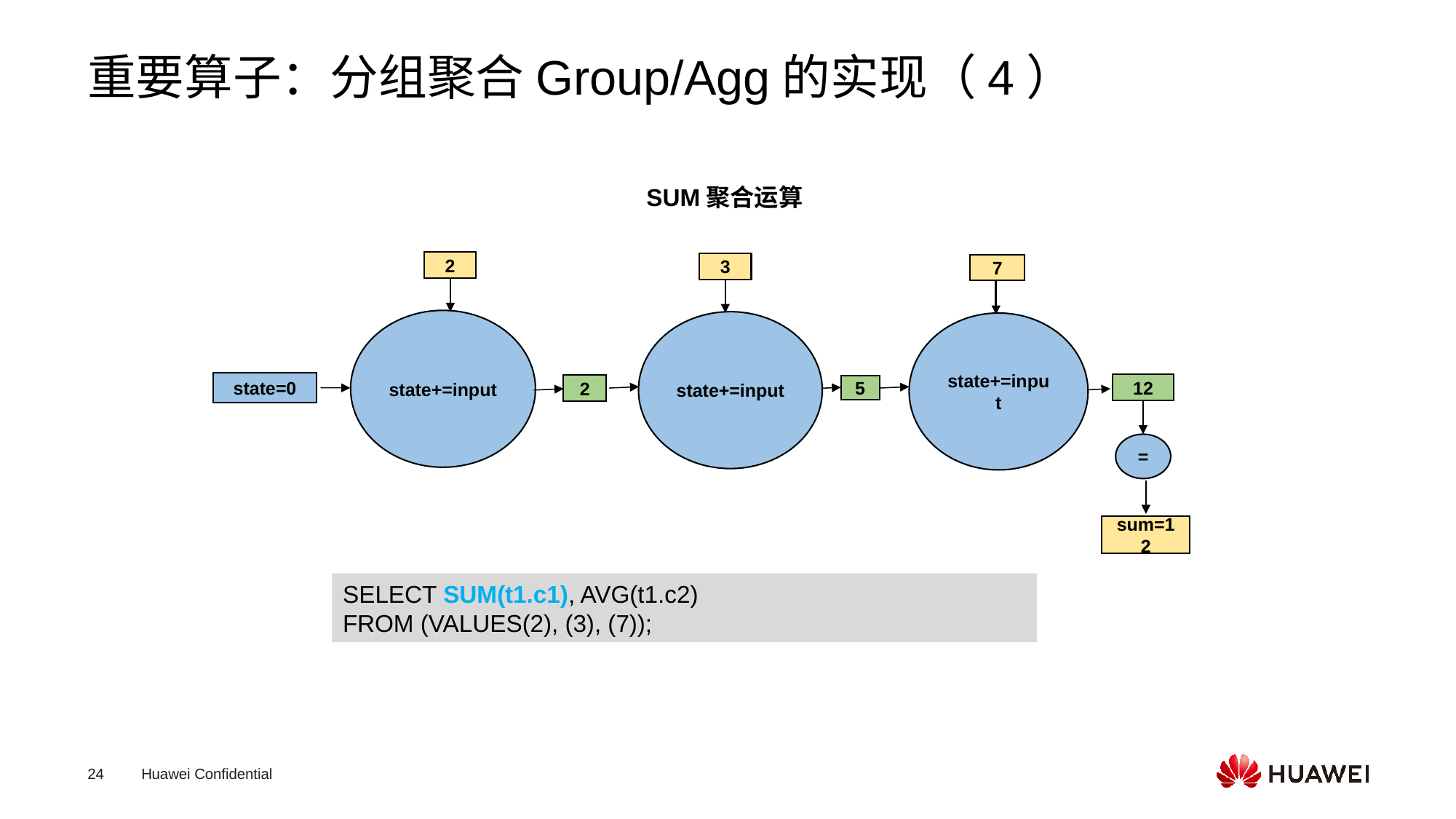

# 重要算子：分组聚合Group/Agg的实现（4）
SUM聚合运算
2
3
7
state+=input
state+=input
state+=input
state=0
12
2
5
=
sum=12
SELECT SUM(t1.c1), AVG(t1.c2)
FROM (VALUES(2), (3), (7));